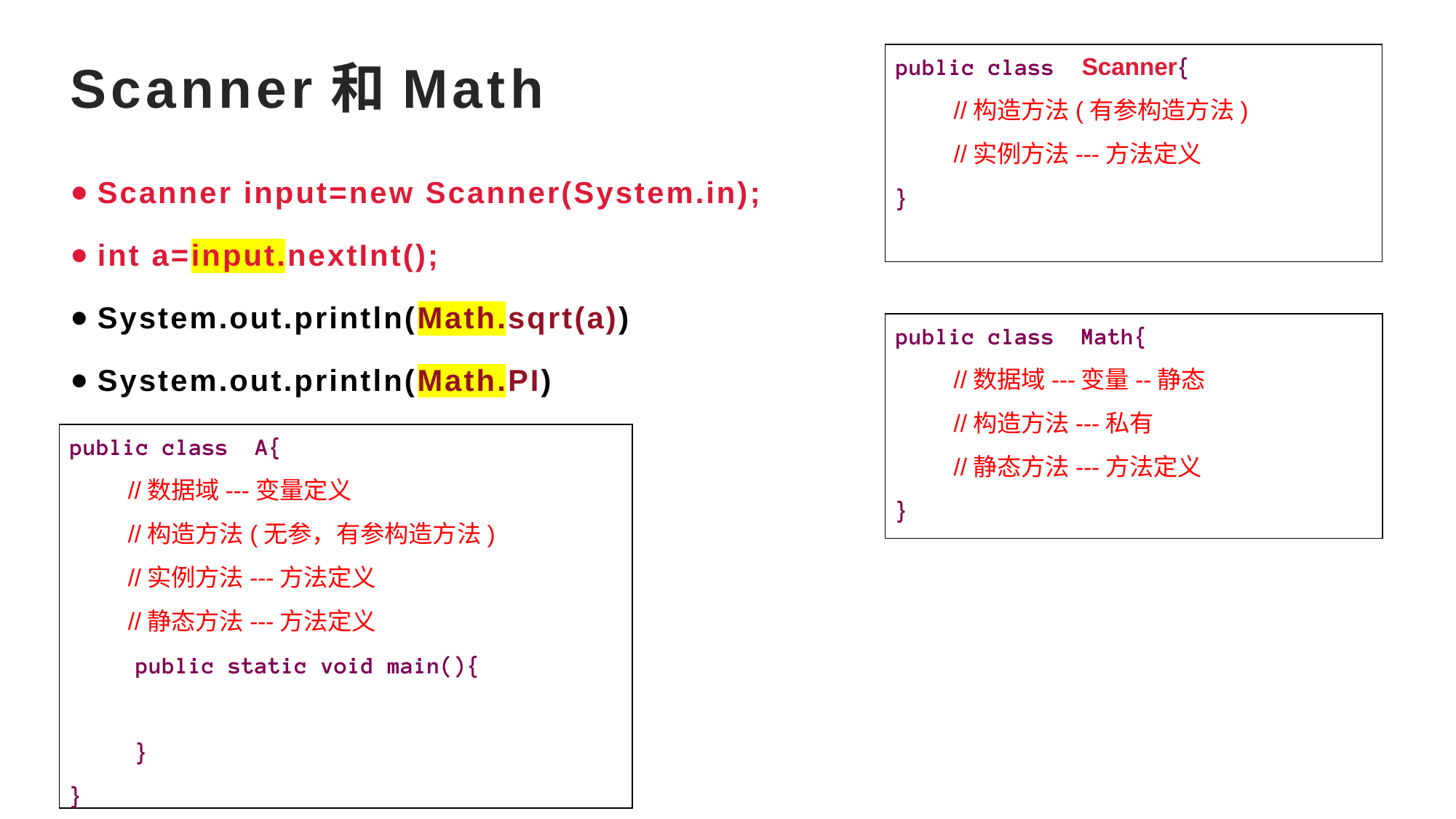

public class  Scanner{
//构造方法(有参构造方法)
//实例方法---方法定义
}
# Scanner和Math
Scanner input=new Scanner(System.in);
int a=input.nextInt();
System.out.println(Math.sqrt(a))
System.out.println(Math.PI)

public class  Math{
//数据域---变量--静态
//构造方法---私有
//静态方法---方法定义
}
public class  A{
//数据域---变量定义
//构造方法(无参，有参构造方法)
//实例方法---方法定义
//静态方法---方法定义
public static void main(){

}
}